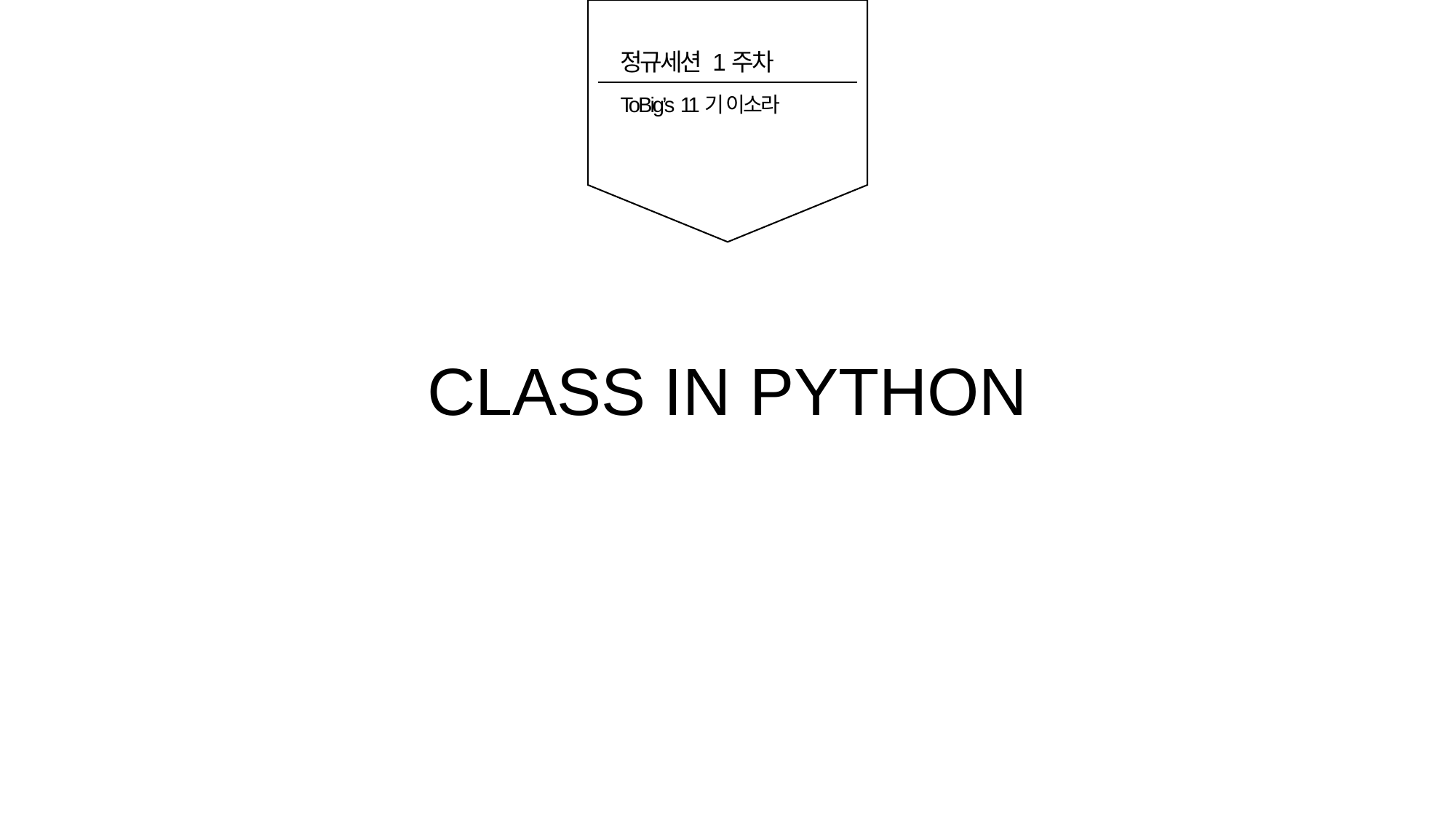

정규세션 1주차
ToBig’s  11기 이소라
CLASS IN PYTHON